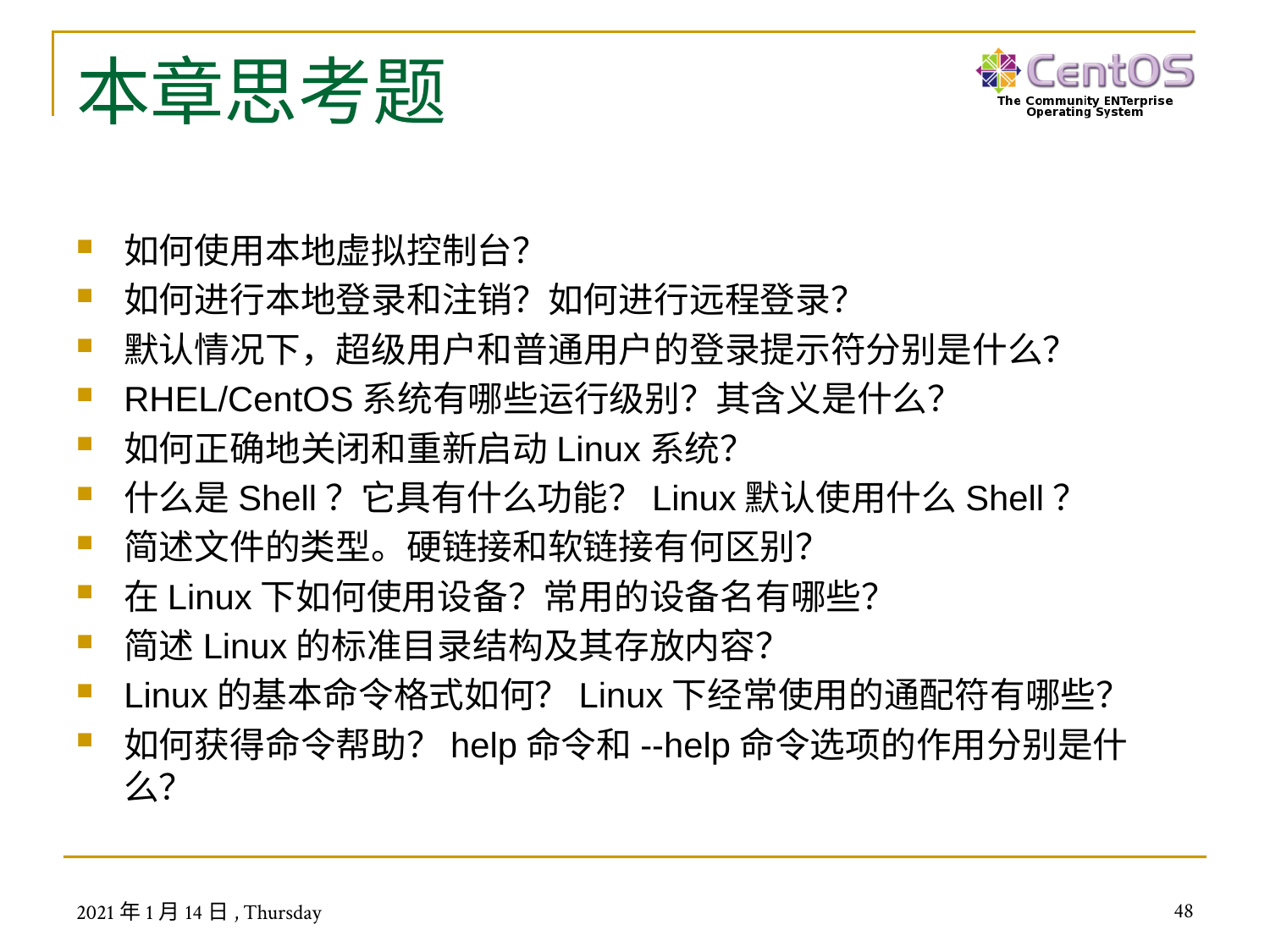

# 本章思考题
如何使用本地虚拟控制台？
如何进行本地登录和注销？如何进行远程登录？
默认情况下，超级用户和普通用户的登录提示符分别是什么？
RHEL/CentOS系统有哪些运行级别？其含义是什么？
如何正确地关闭和重新启动Linux系统？
什么是Shell？它具有什么功能？Linux默认使用什么Shell？
简述文件的类型。硬链接和软链接有何区别？
在Linux下如何使用设备？常用的设备名有哪些？
简述Linux的标准目录结构及其存放内容？
Linux的基本命令格式如何？Linux下经常使用的通配符有哪些？
如何获得命令帮助？help命令和--help命令选项的作用分别是什么？
2021年1月14日, Thursday
48